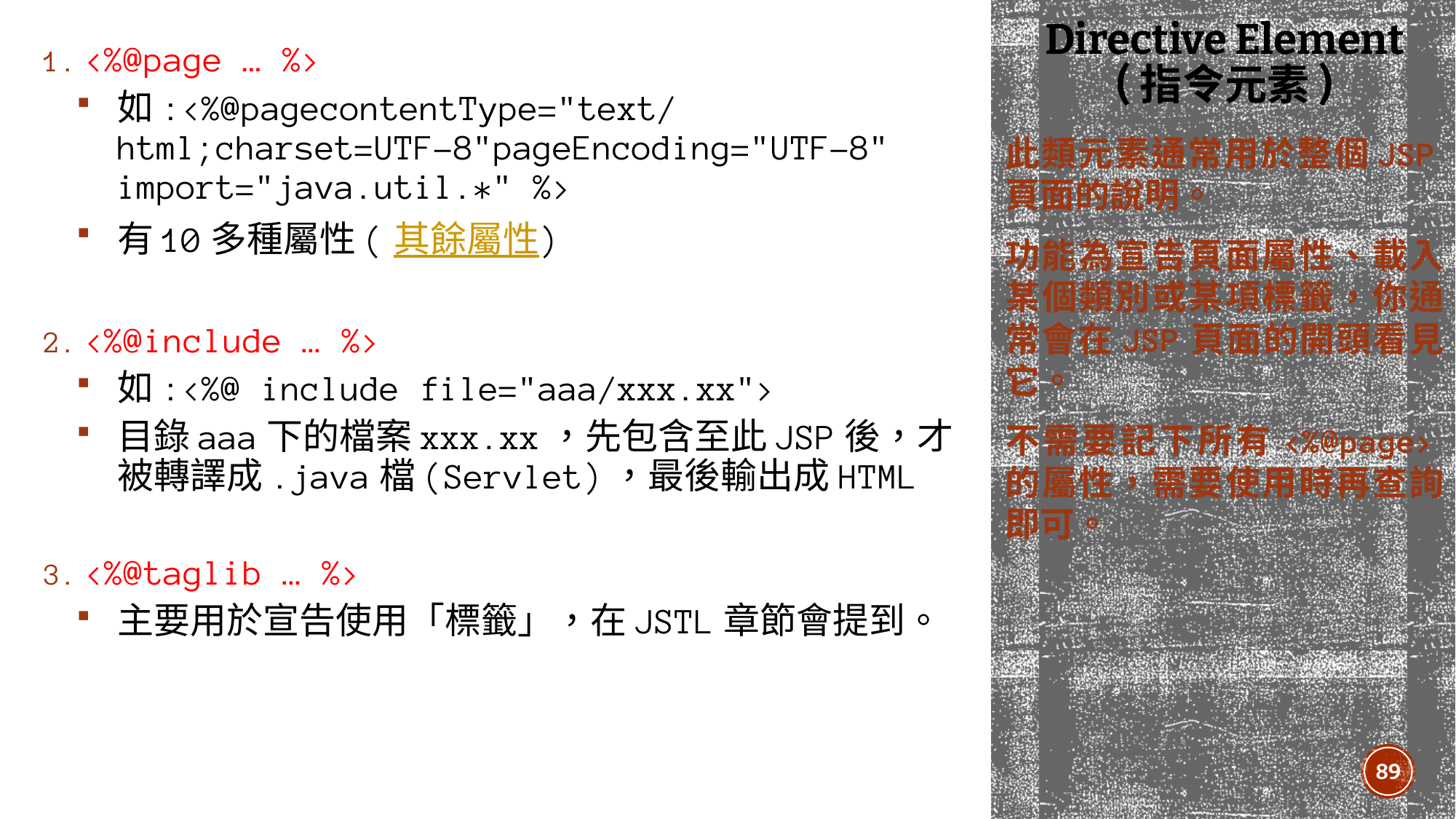

Directive Element
(指令元素)
<%@page … %>
如:<%@pagecontentType="text/html;charset=UTF-8"pageEncoding="UTF-8" import="java.util.*" %>
有10多種屬性(其餘屬性)

<%@include … %>
如:<%@ include file="aaa/xxx.xx">
目錄aaa下的檔案xxx.xx，先包含至此JSP後，才被轉譯成.java檔(Servlet)，最後輸出成HTML

<%@taglib … %>
主要用於宣告使用「標籤」，在JSTL章節會提到。
此類元素通常用於整個JSP頁面的說明。
功能為宣告頁面屬性、載入某個類別或某項標籤，你通常會在JSP頁面的開頭看見它。
不需要記下所有<%@page>的屬性，需要使用時再查詢即可。

89